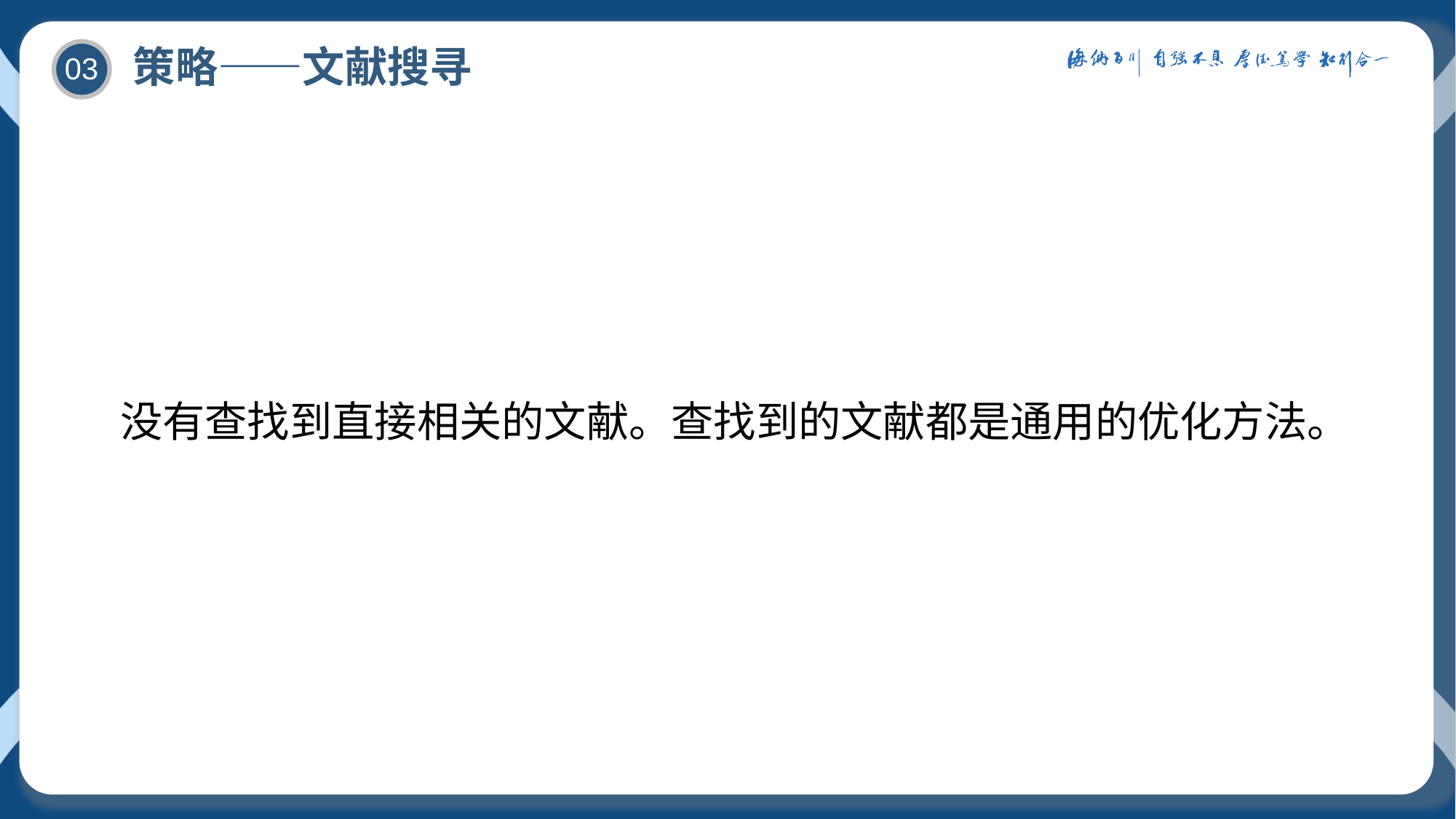

策略——文献搜寻

03
没有查找到直接相关的文献。查找到的文献都是通用的优化方法。